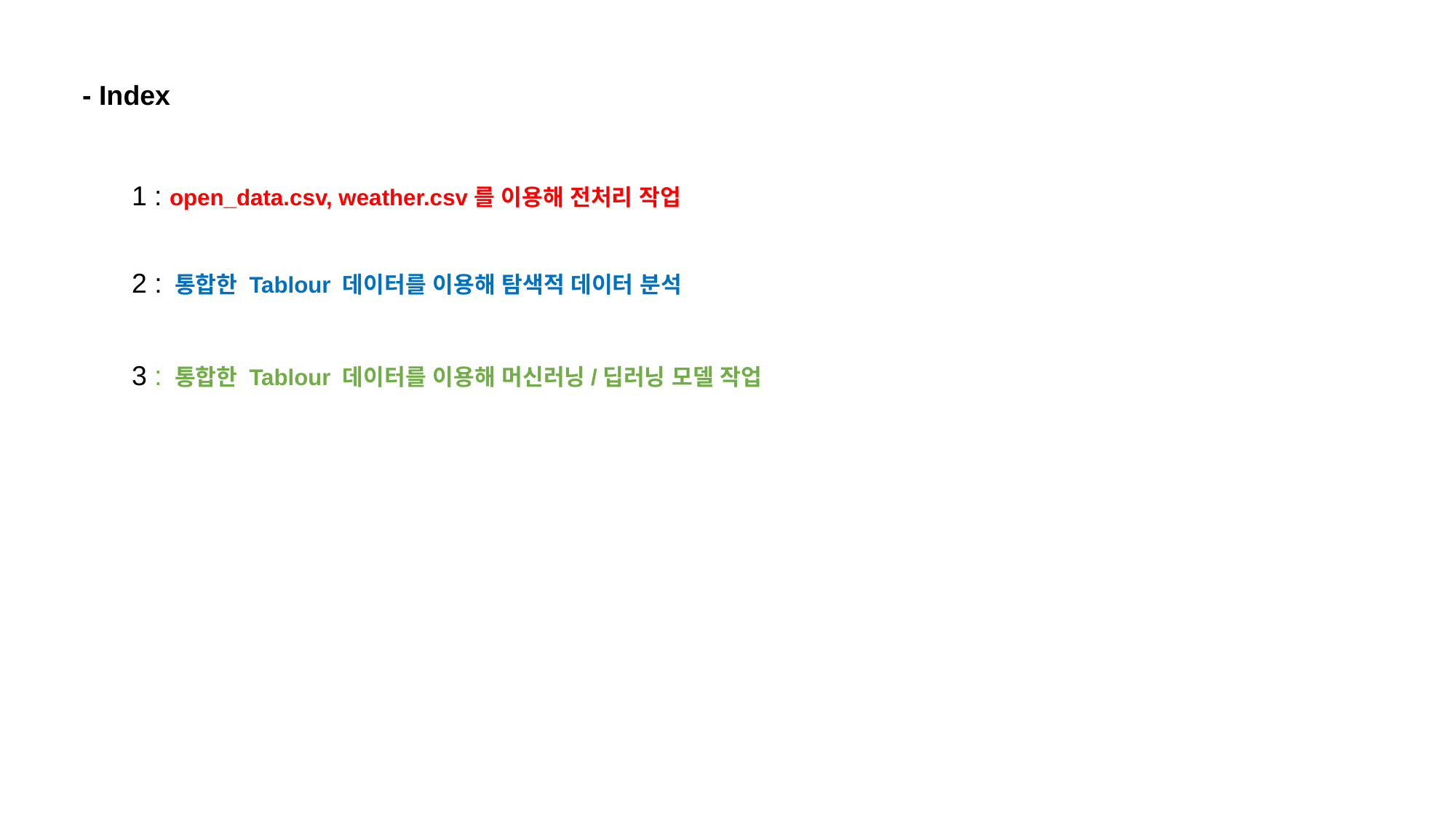

- Index

1 : open_data.csv, weather.csv를 이용해 전처리 작업

2 : 통합한 Tablour 데이터를 이용해 탐색적 데이터 분석

3 : 통합한 Tablour 데이터를 이용해 머신러닝/딥러닝 모델 작업